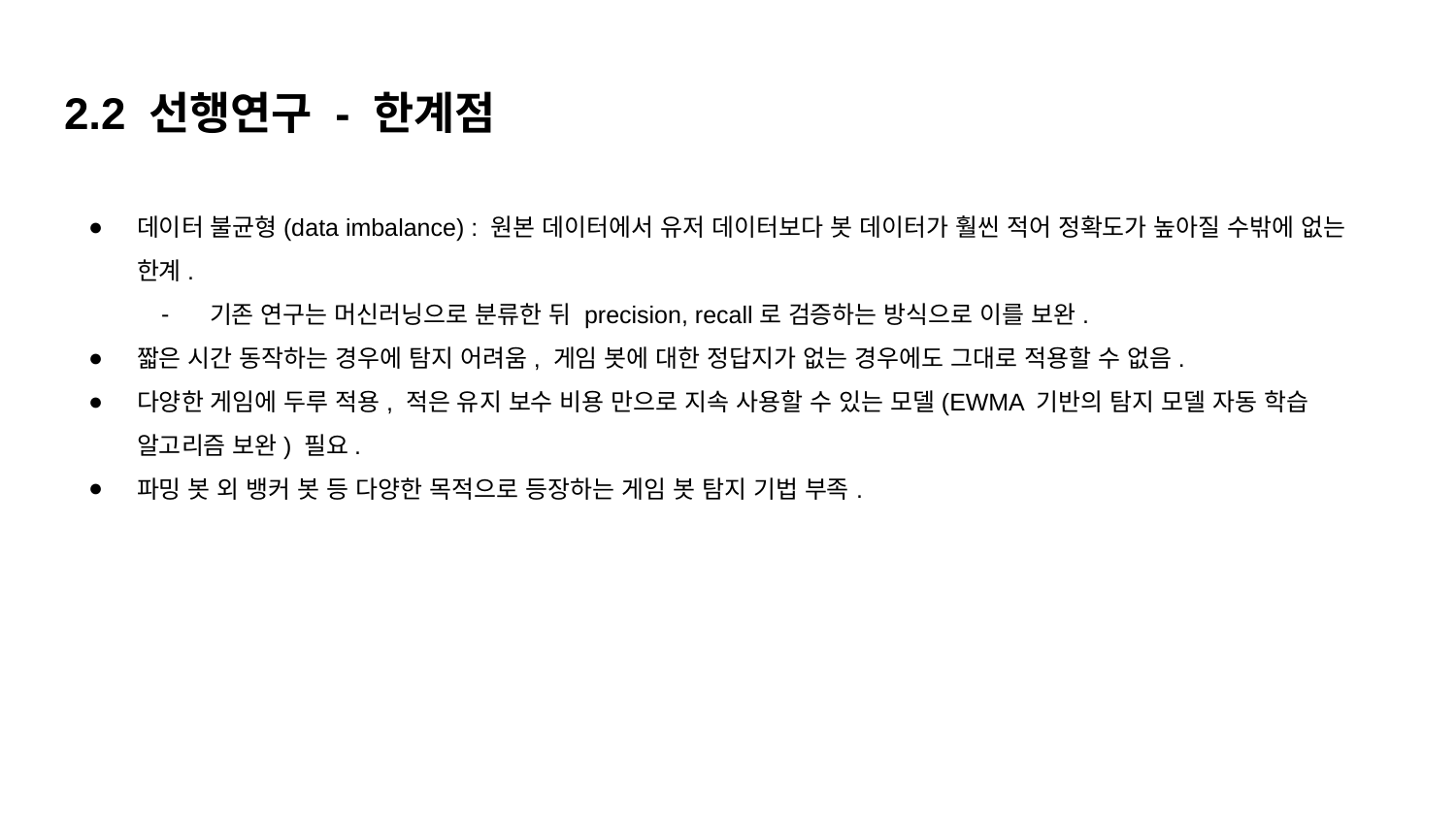

# 2.2 선행연구 - 한계점

데이터 불균형(data imbalance) : 원본 데이터에서 유저 데이터보다 봇 데이터가 훨씬 적어 정확도가 높아질 수밖에 없는 한계.
기존 연구는 머신러닝으로 분류한 뒤 precision, recall로 검증하는 방식으로 이를 보완.
짧은 시간 동작하는 경우에 탐지 어려움, 게임 봇에 대한 정답지가 없는 경우에도 그대로 적용할 수 없음.
다양한 게임에 두루 적용, 적은 유지 보수 비용 만으로 지속 사용할 수 있는 모델(EWMA 기반의 탐지 모델 자동 학습 알고리즘 보완) 필요.
파밍 봇 외 뱅커 봇 등 다양한 목적으로 등장하는 게임 봇 탐지 기법 부족.